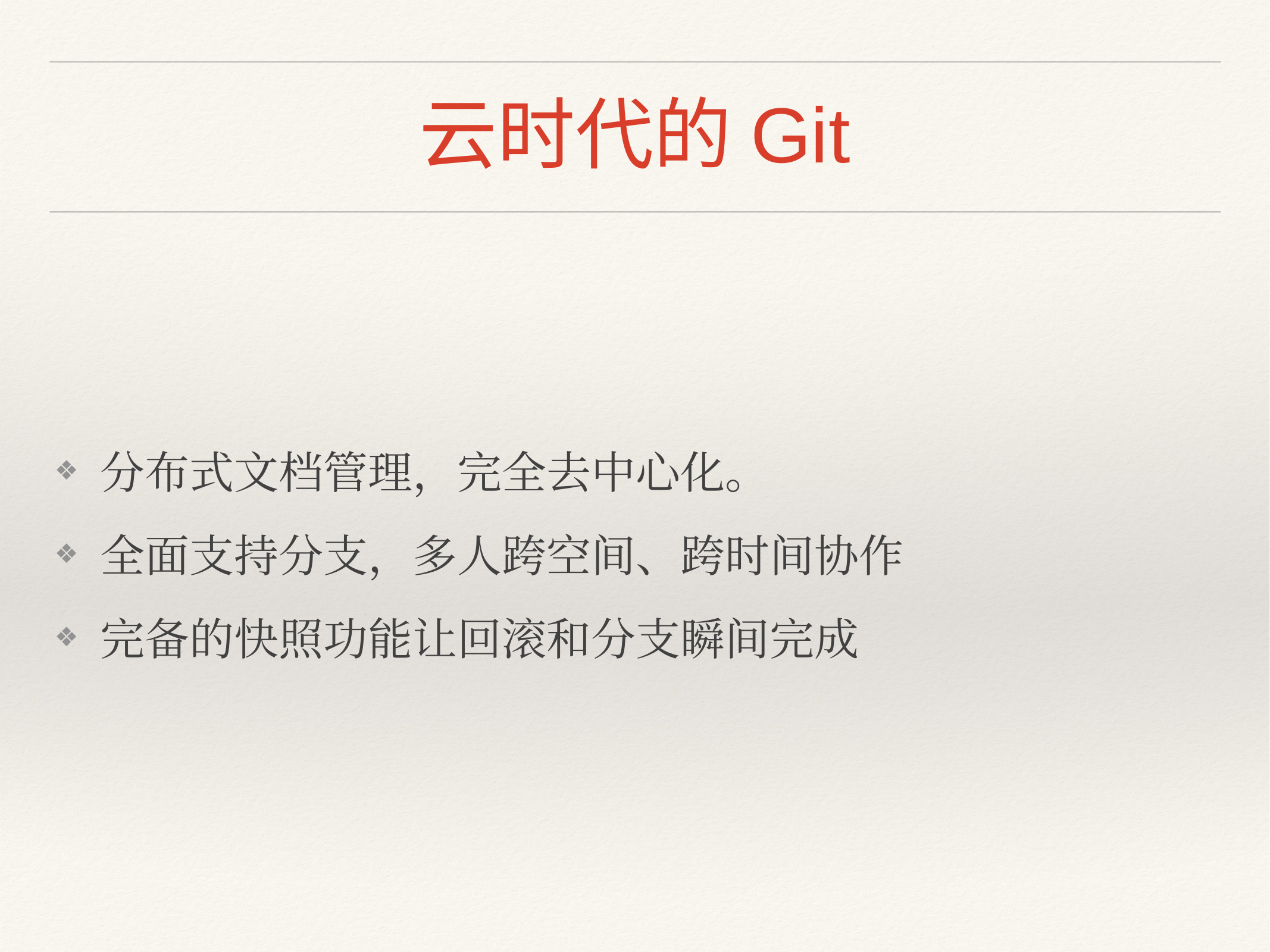

# 云时代的Git
分布式文档管理，完全去中心化。
全面支持分支，多人跨空间、跨时间协作
完备的快照功能让回滚和分支瞬间完成